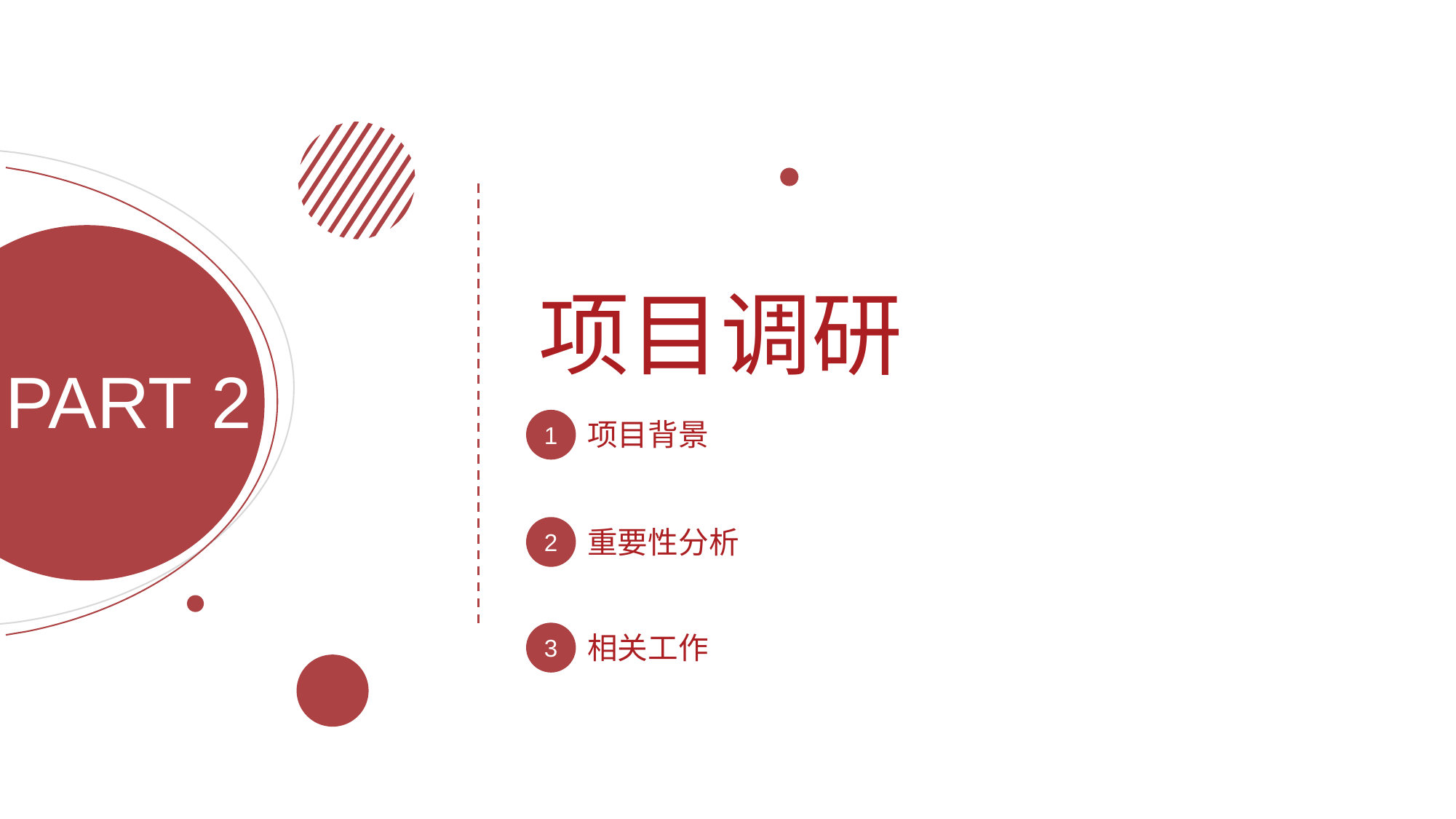

项目调研
PART 2
1
项目背景
2
重要性分析

3
相关工作